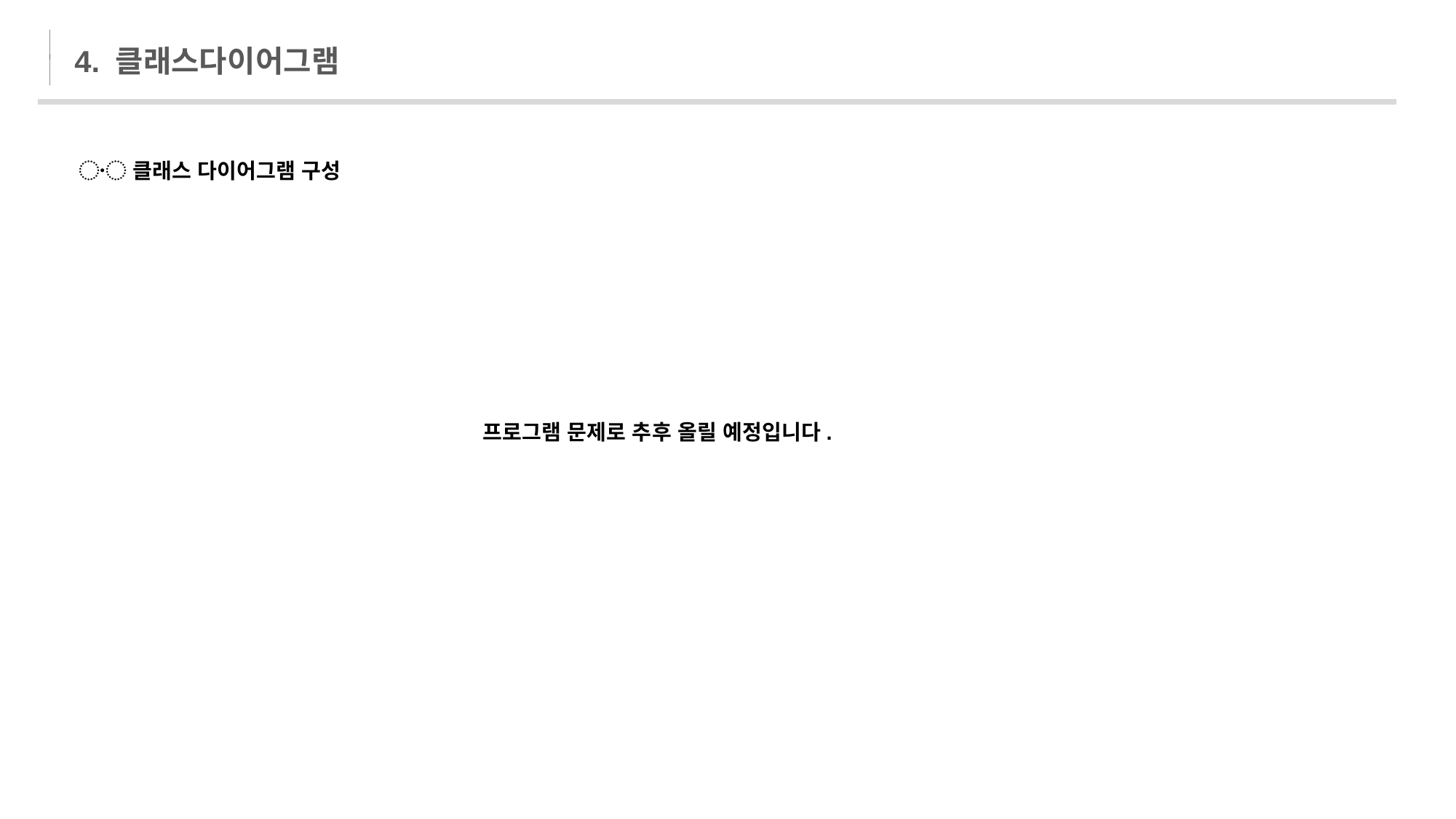

4. 클래스다이어그램

〮 클래스 다이어그램 구성
프로그램 문제로 추후 올릴 예정입니다.